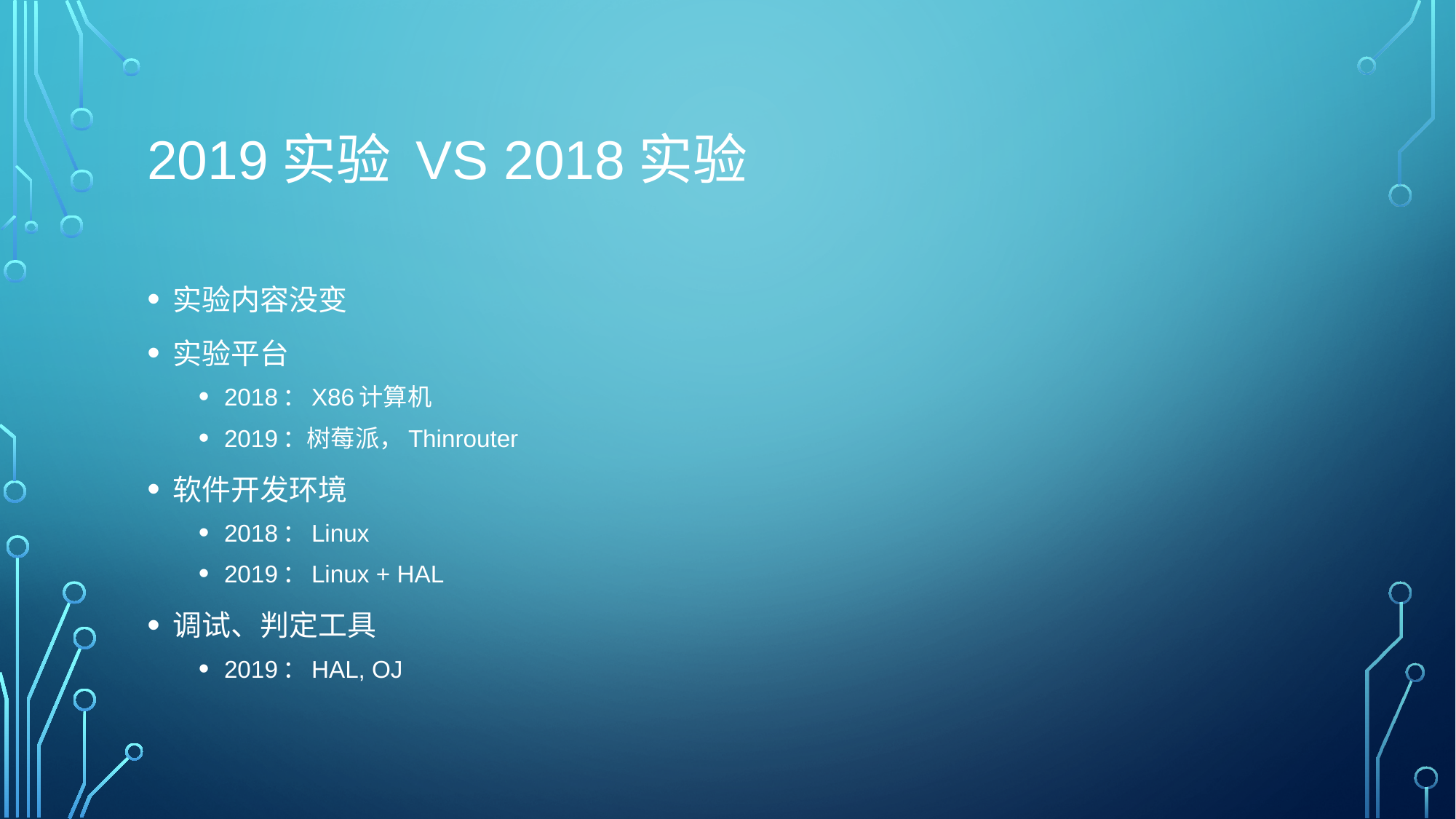

# 2019实验 VS 2018实验
实验内容没变
实验平台
2018：X86计算机
2019：树莓派，Thinrouter
软件开发环境
2018：Linux
2019：Linux + HAL
调试、判定工具
2019：HAL, OJ